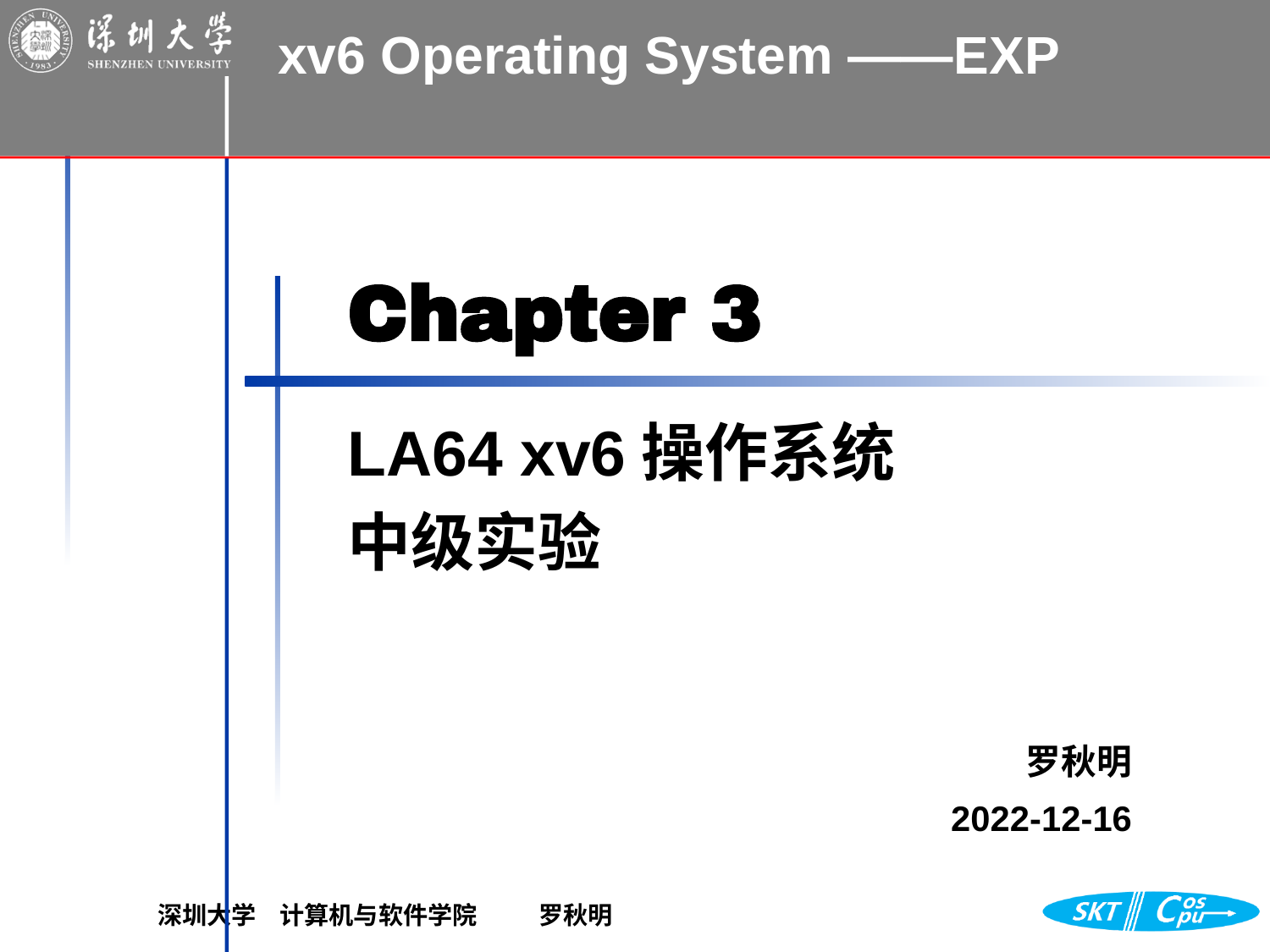

# Chapter 3
LA64 xv6操作系统
中级实验

罗秋明
2022-12-16